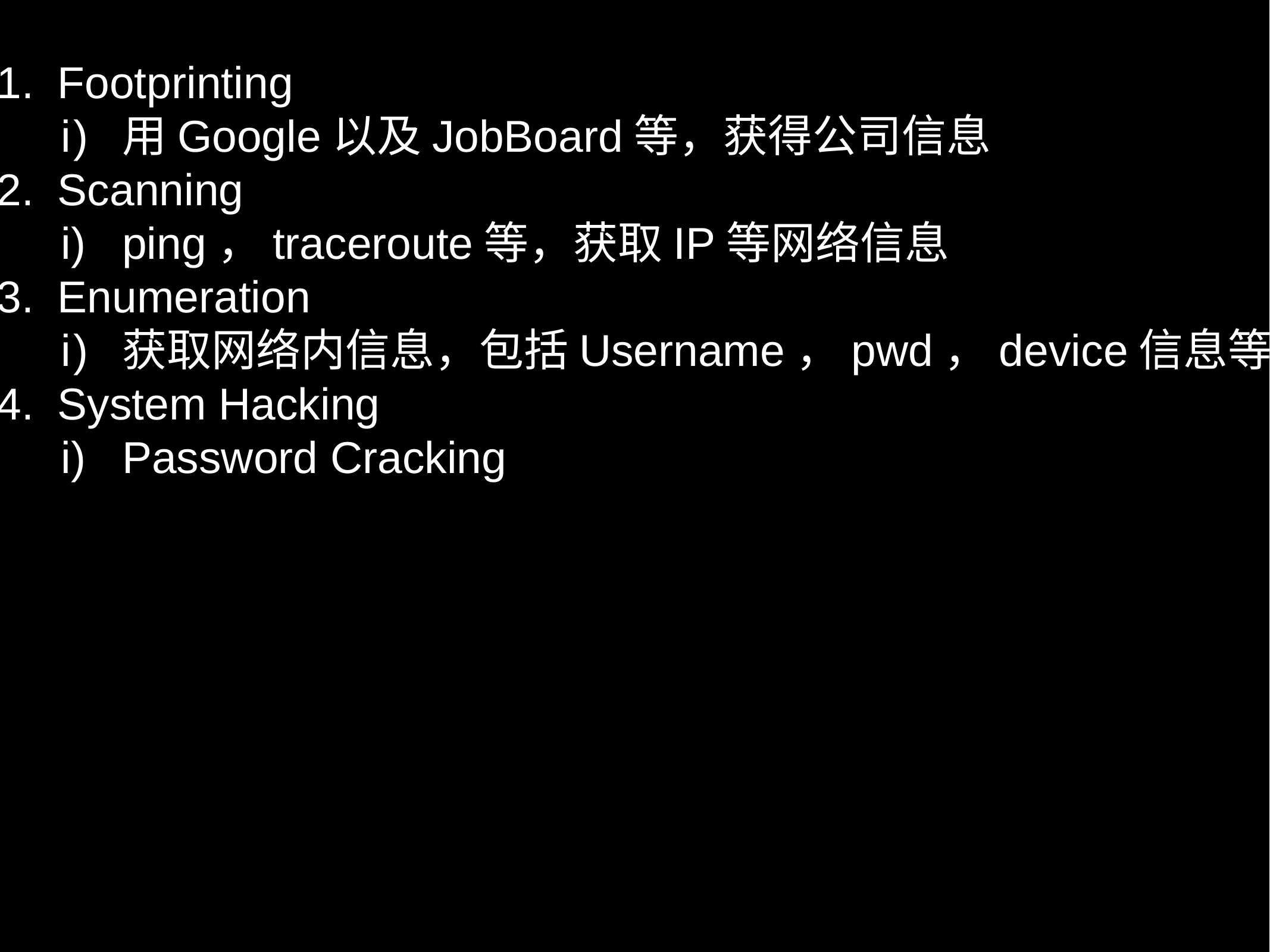

Footprinting
用Google以及JobBoard等，获得公司信息
Scanning
ping，traceroute等，获取IP等网络信息
Enumeration
获取网络内信息，包括Username，pwd，device信息等
System Hacking
Password Cracking